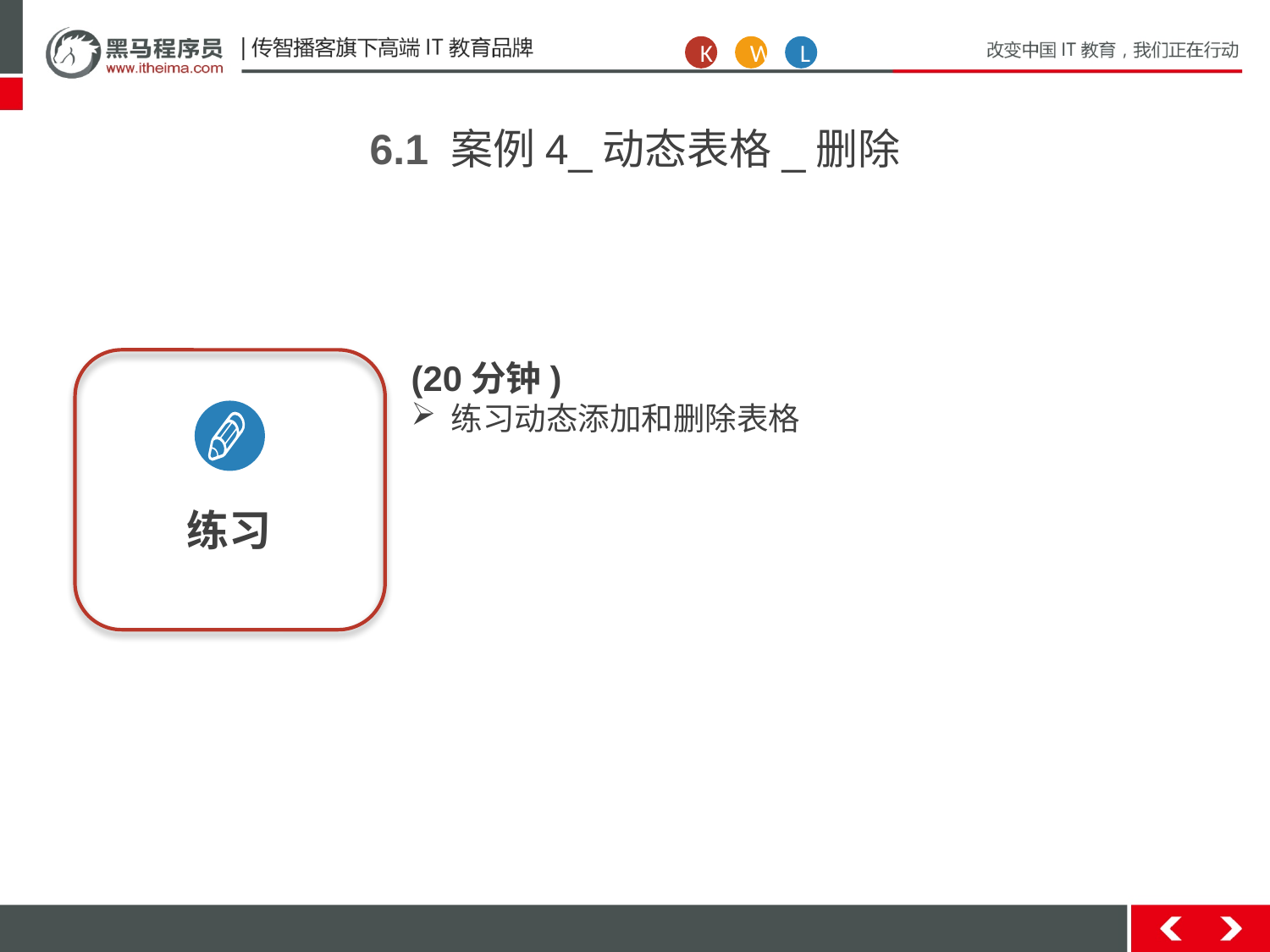

K
W
L
6.1 案例4_动态表格_删除

练习
(20分钟)
练习动态添加和删除表格